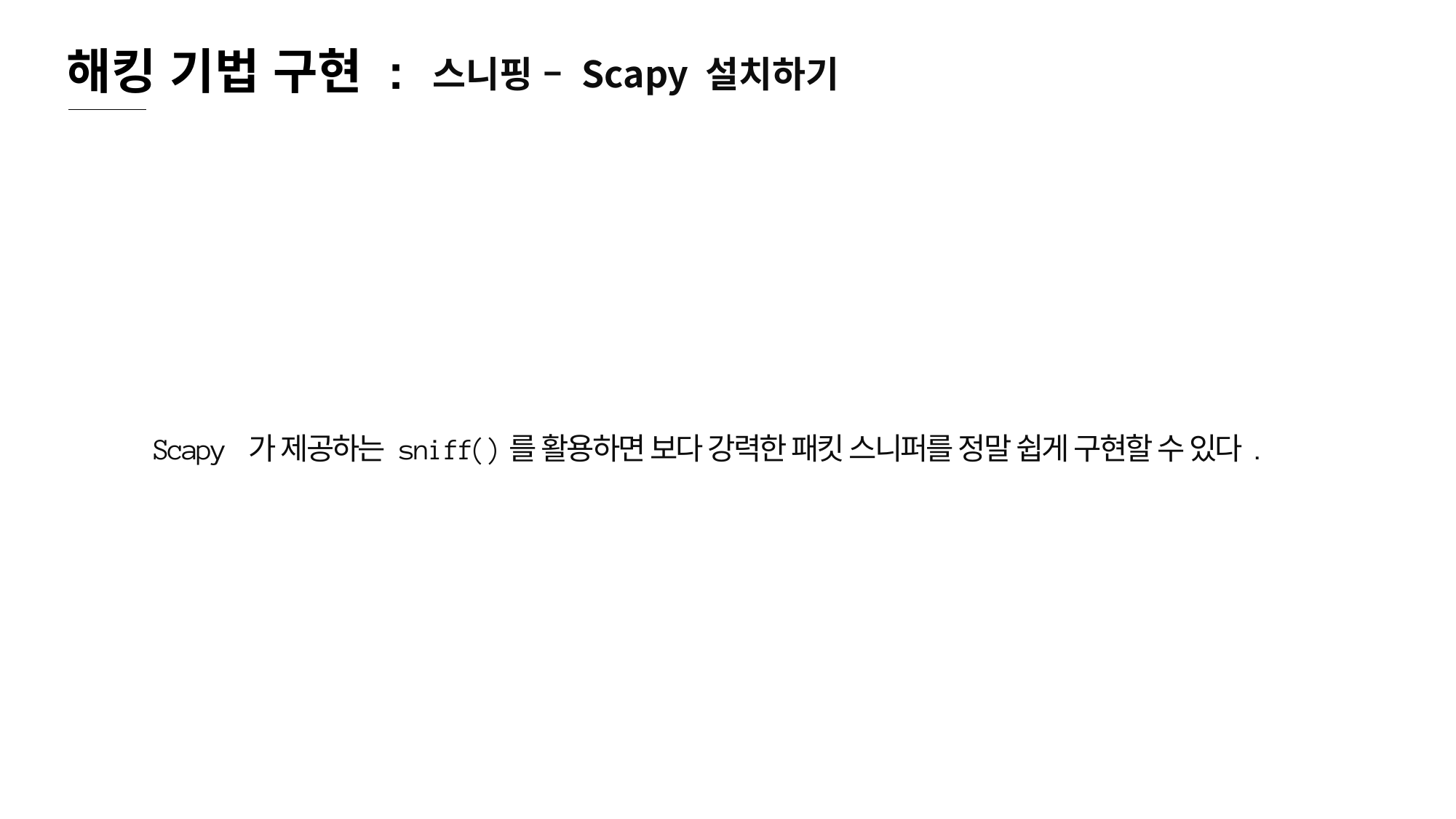

해킹 기법 구현 :
스니핑 – Scapy 설치하기
Scapy 가 제공하는 sniff()를 활용하면 보다 강력한 패킷 스니퍼를 정말 쉽게 구현할 수 있다.